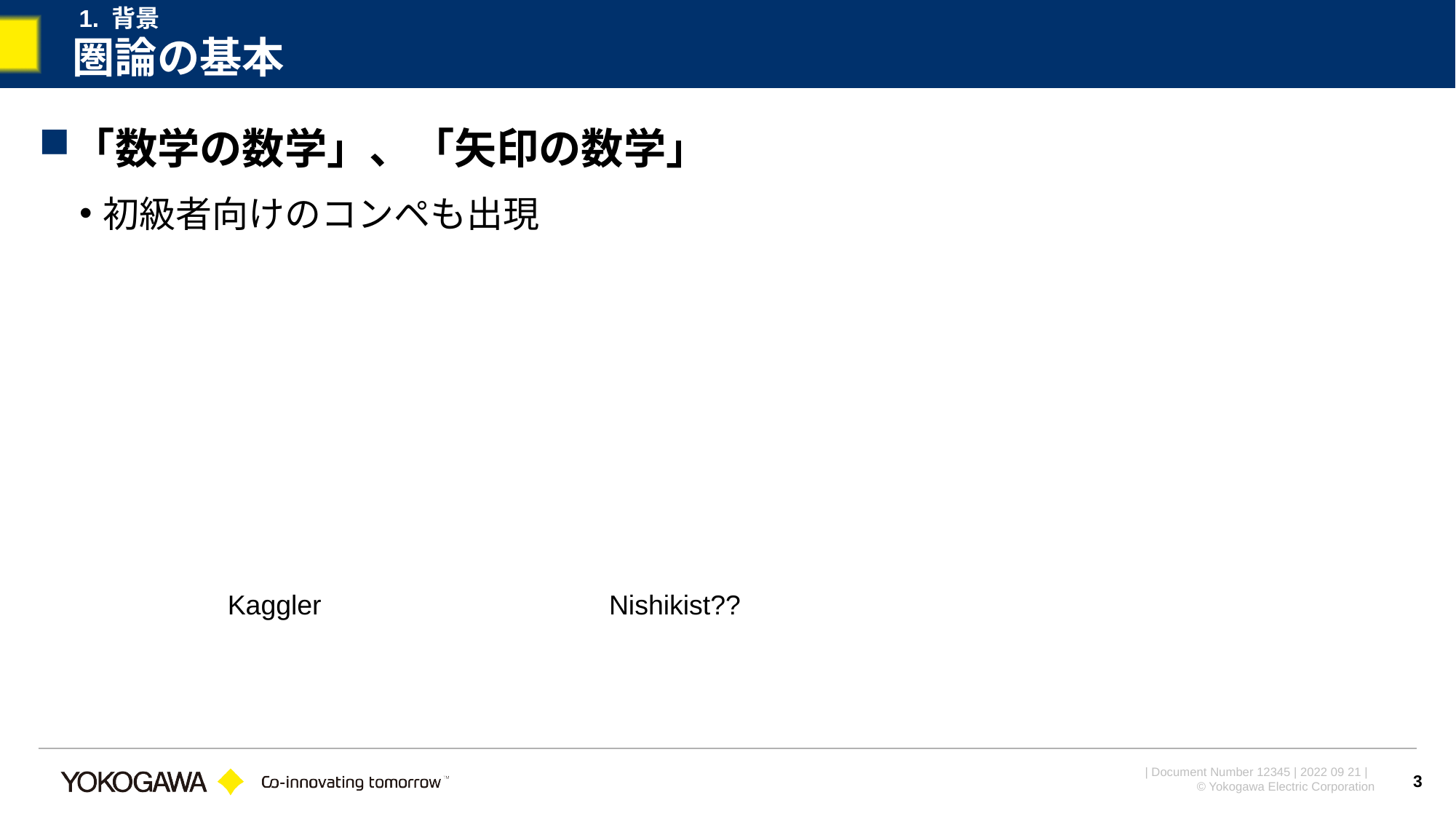

1. 背景
# 圏論の基本
「数学の数学」、「矢印の数学」
初級者向けのコンペも出現
Kaggler
Nishikist??
3